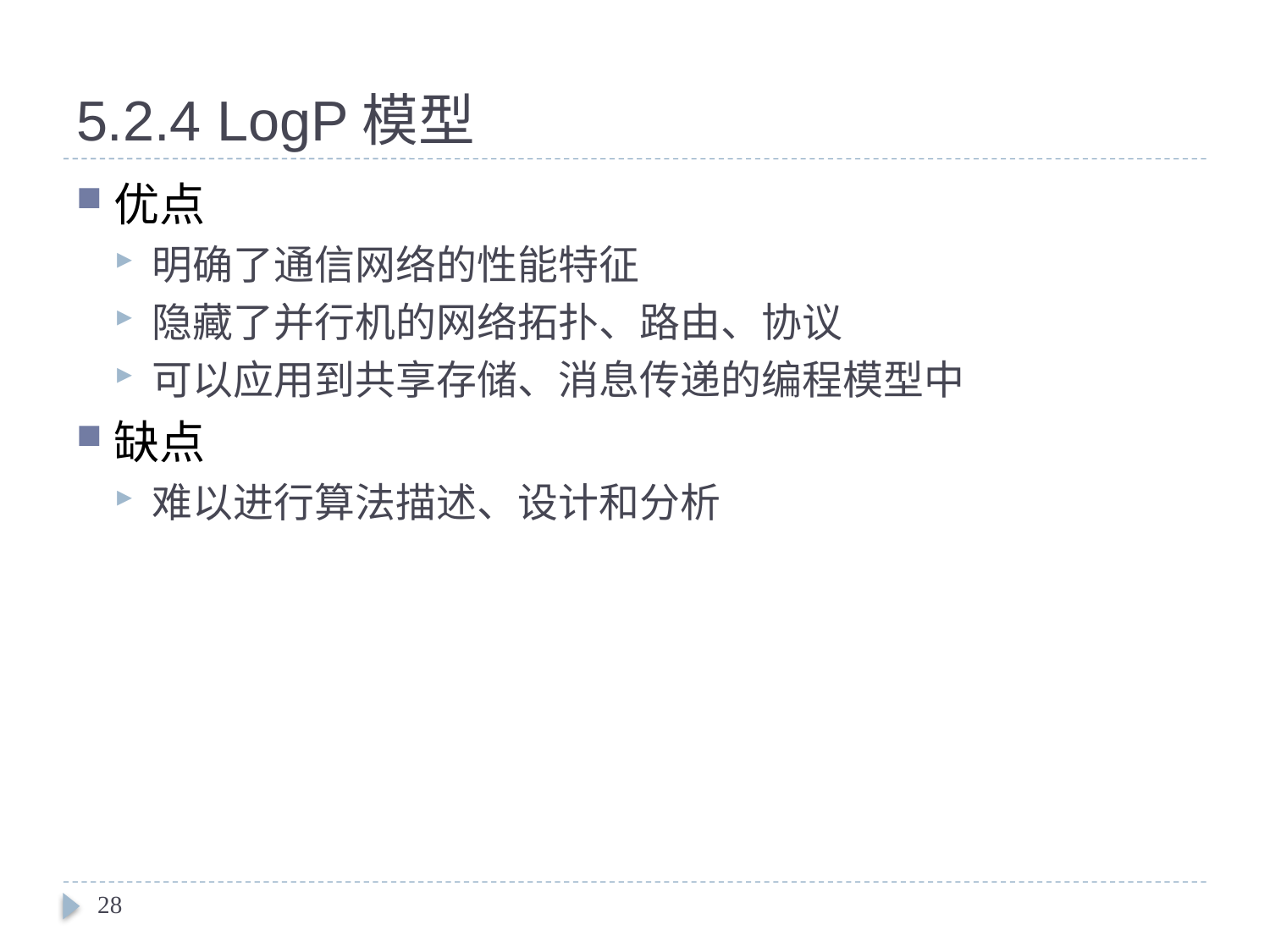

# 5.2.4 LogP模型
优点
明确了通信网络的性能特征
隐藏了并行机的网络拓扑、路由、协议
可以应用到共享存储、消息传递的编程模型中
缺点
难以进行算法描述、设计和分析
28